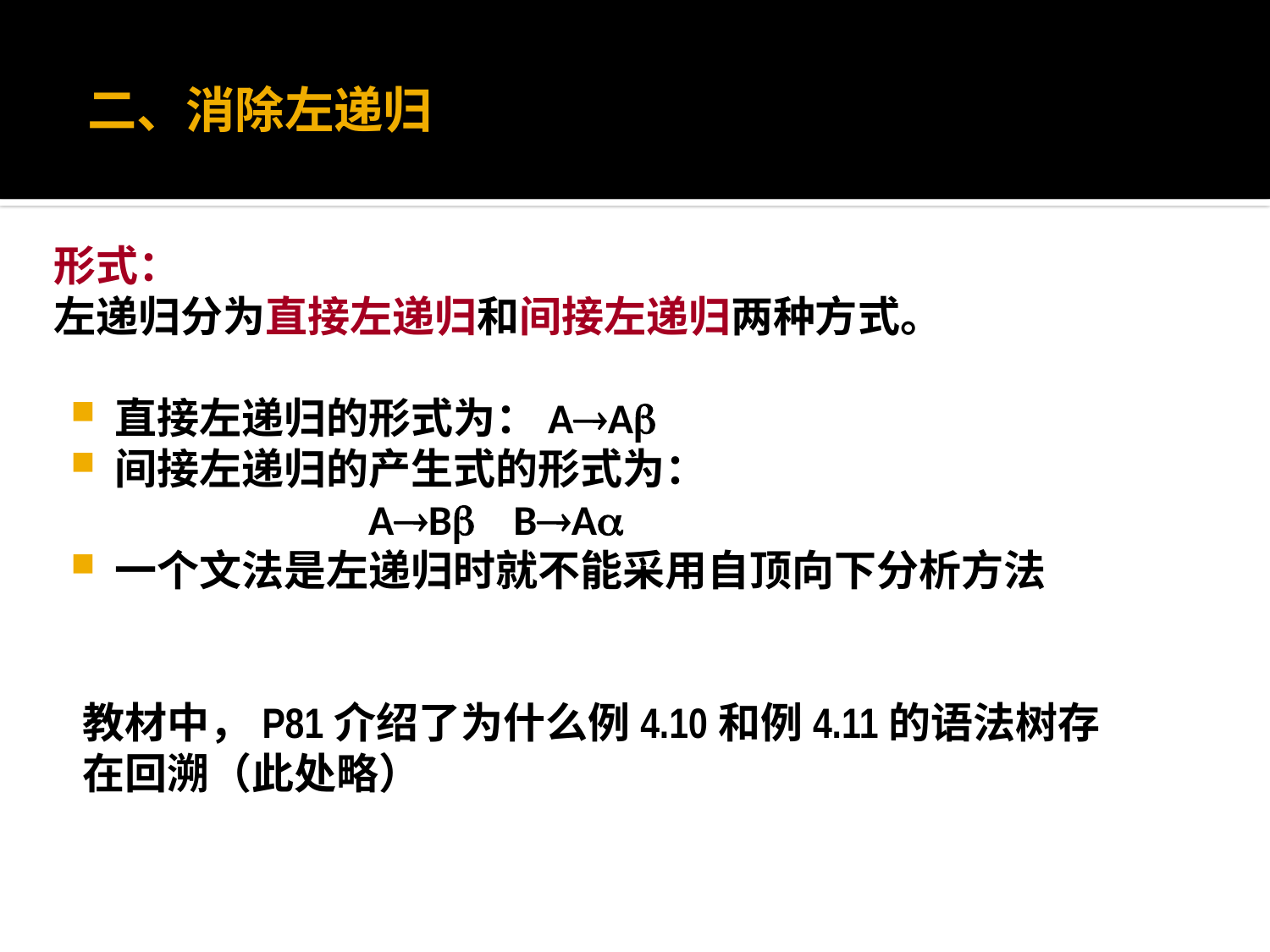

二、消除左递归
形式：
左递归分为直接左递归和间接左递归两种方式。

直接左递归的形式为：A→Aβ
间接左递归的产生式的形式为：
			A→Bβ    B→Aα
一个文法是左递归时就不能采用自顶向下分析方法

教材中，P81介绍了为什么例4.10和例4.11的语法树存在回溯（此处略）
无法采用最左推导方式判断输入串是否合法。
10